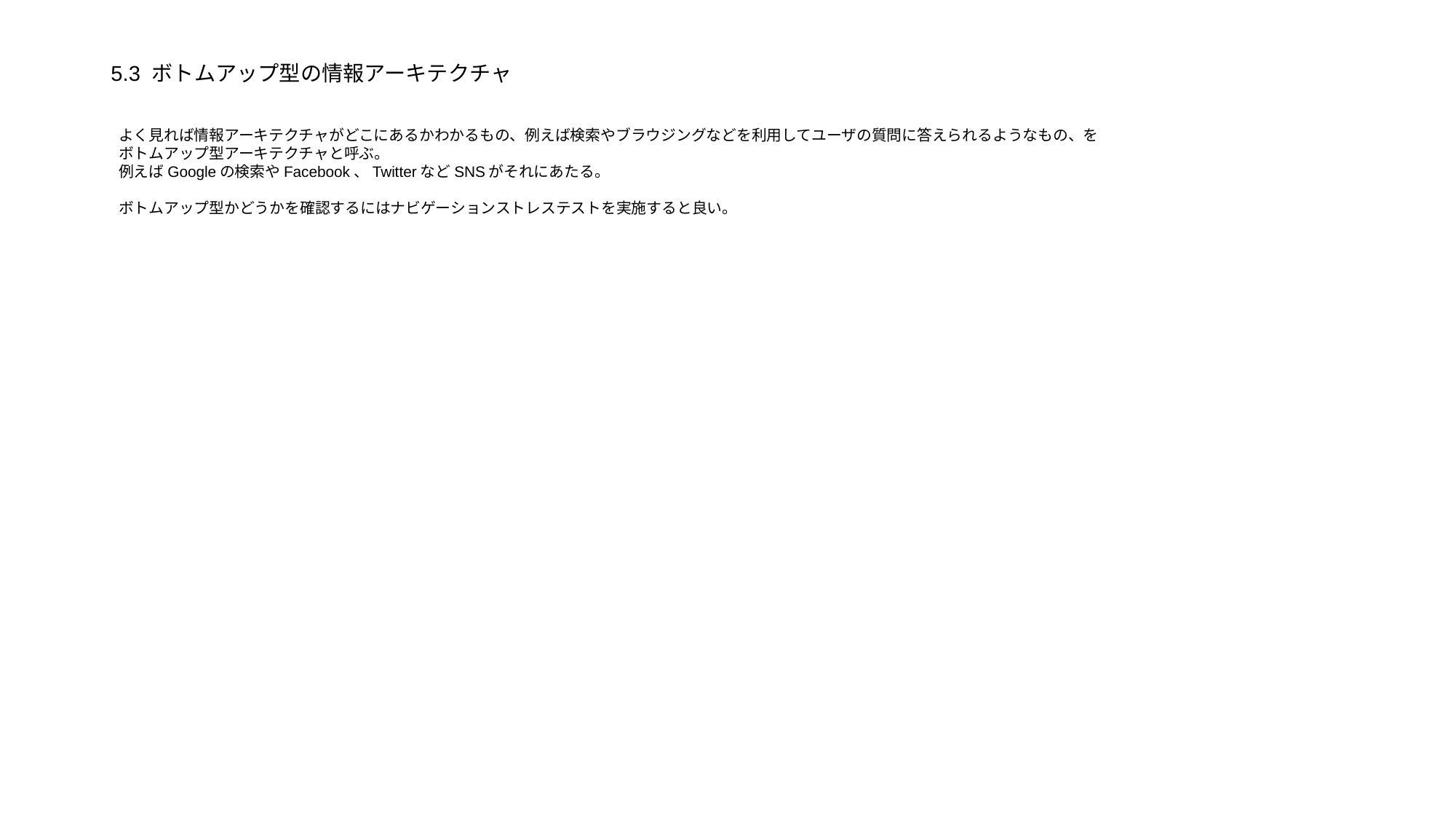

# 5.3 ボトムアップ型の情報アーキテクチャ
よく見れば情報アーキテクチャがどこにあるかわかるもの、例えば検索やブラウジングなどを利用してユーザの質問に答えられるようなもの、を
ボトムアップ型アーキテクチャと呼ぶ。
例えばGoogleの検索やFacebook、TwitterなどSNSがそれにあたる。

ボトムアップ型かどうかを確認するにはナビゲーションストレステストを実施すると良い。